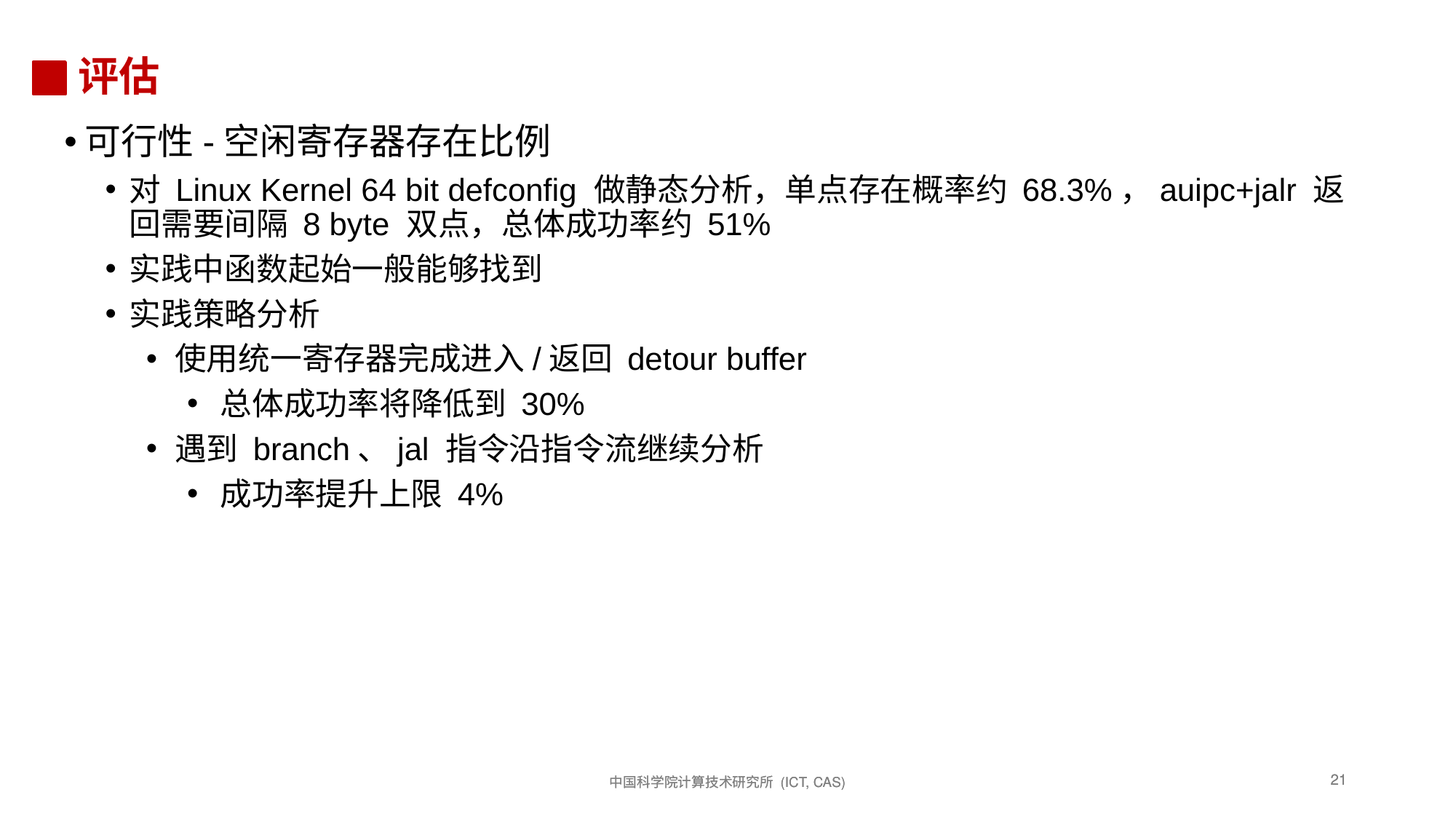

# 评估
可行性-空闲寄存器存在比例
对 Linux Kernel 64 bit defconfig 做静态分析，单点存在概率约 68.3%，auipc+jalr 返回需要间隔 8 byte 双点，总体成功率约 51%
实践中函数起始一般能够找到
实践策略分析
使用统一寄存器完成进入/返回 detour buffer
总体成功率将降低到 30%
遇到 branch、jal 指令沿指令流继续分析
成功率提升上限 4%